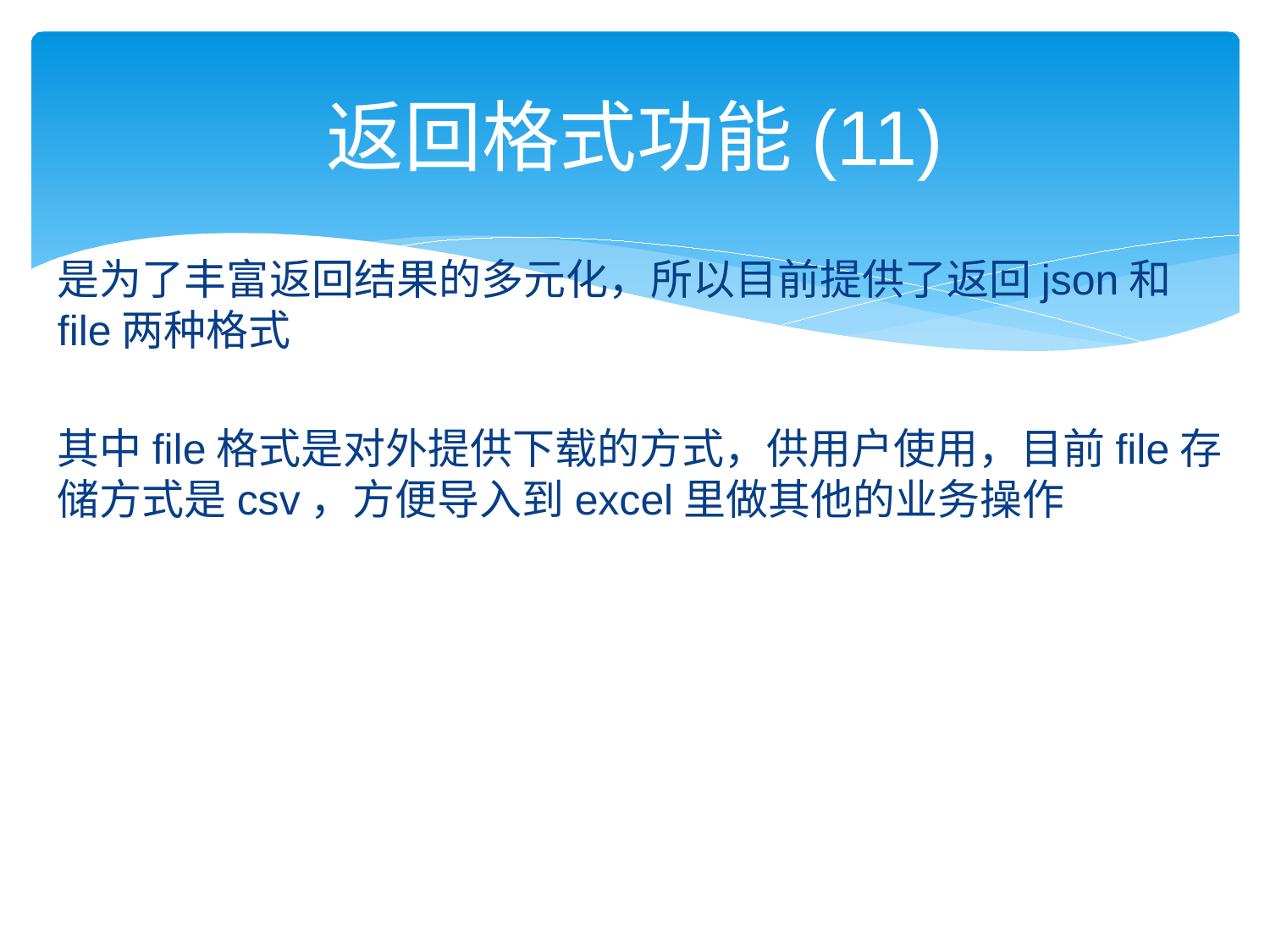

# 返回格式功能(11)
是为了丰富返回结果的多元化，所以目前提供了返回json和file两种格式

其中file格式是对外提供下载的方式，供用户使用，目前file存储方式是csv，方便导入到excel里做其他的业务操作